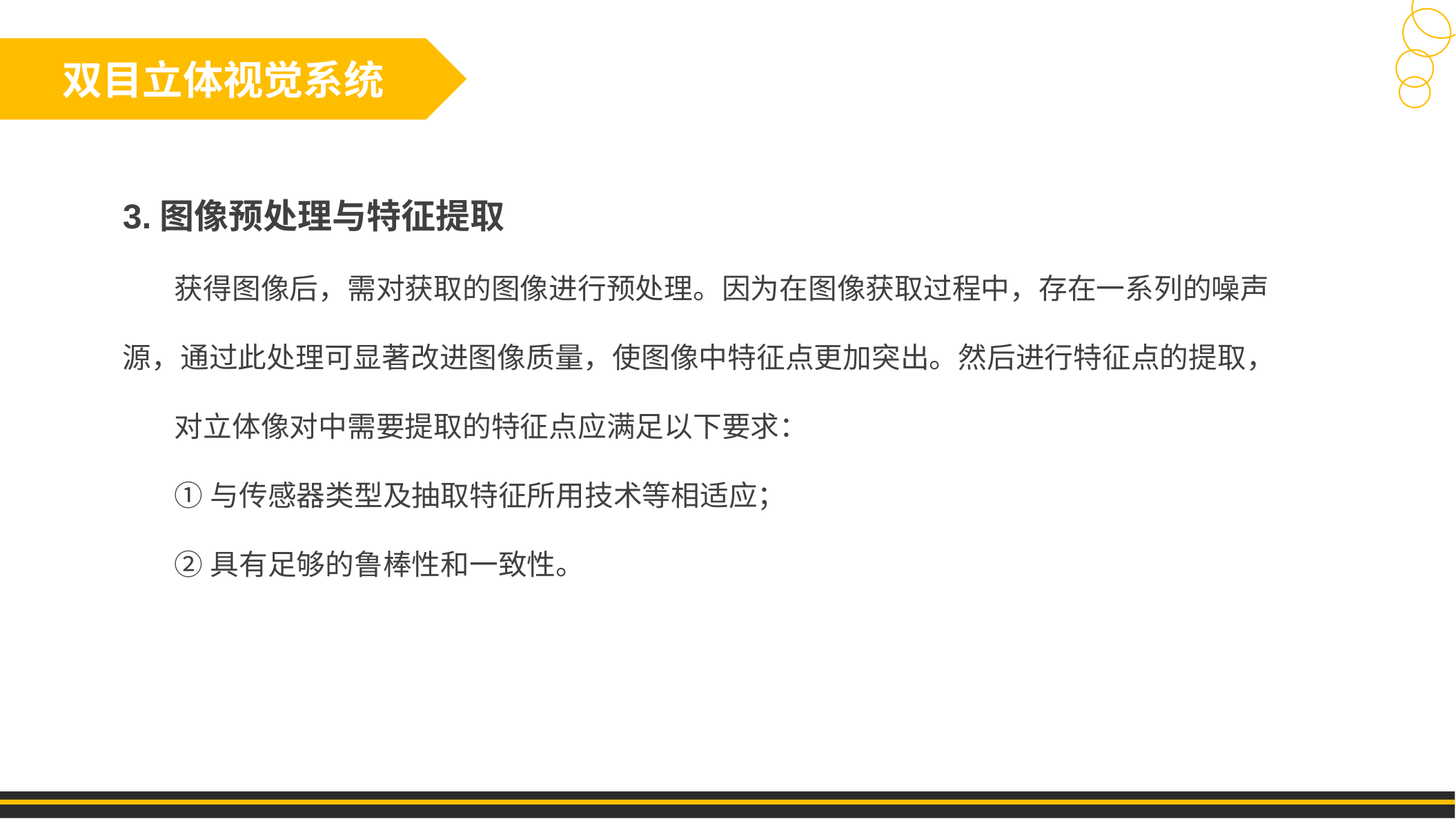

双目立体视觉系统
3.图像预处理与特征提取
获得图像后，需对获取的图像进行预处理。因为在图像获取过程中，存在一系列的噪声源，通过此处理可显著改进图像质量，使图像中特征点更加突出。然后进行特征点的提取，
对立体像对中需要提取的特征点应满足以下要求：
①与传感器类型及抽取特征所用技术等相适应；
②具有足够的鲁棒性和一致性。